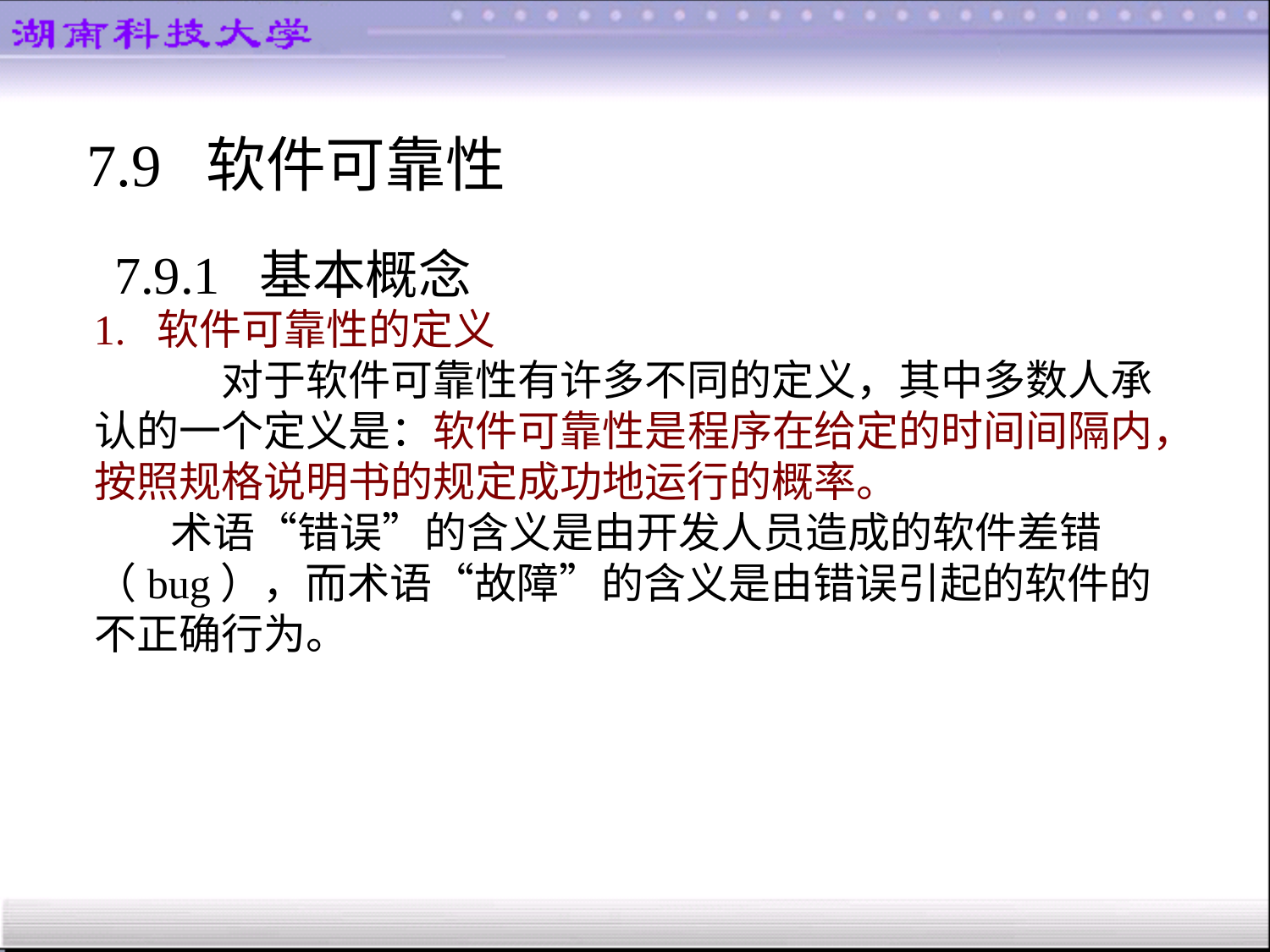

7.9  软件可靠性
 7.9.1  基本概念
1.  软件可靠性的定义
		对于软件可靠性有许多不同的定义，其中多数人承认的一个定义是：软件可靠性是程序在给定的时间间隔内，按照规格说明书的规定成功地运行的概率。
       术语“错误”的含义是由开发人员造成的软件差错（bug），而术语“故障”的含义是由错误引起的软件的不正确行为。